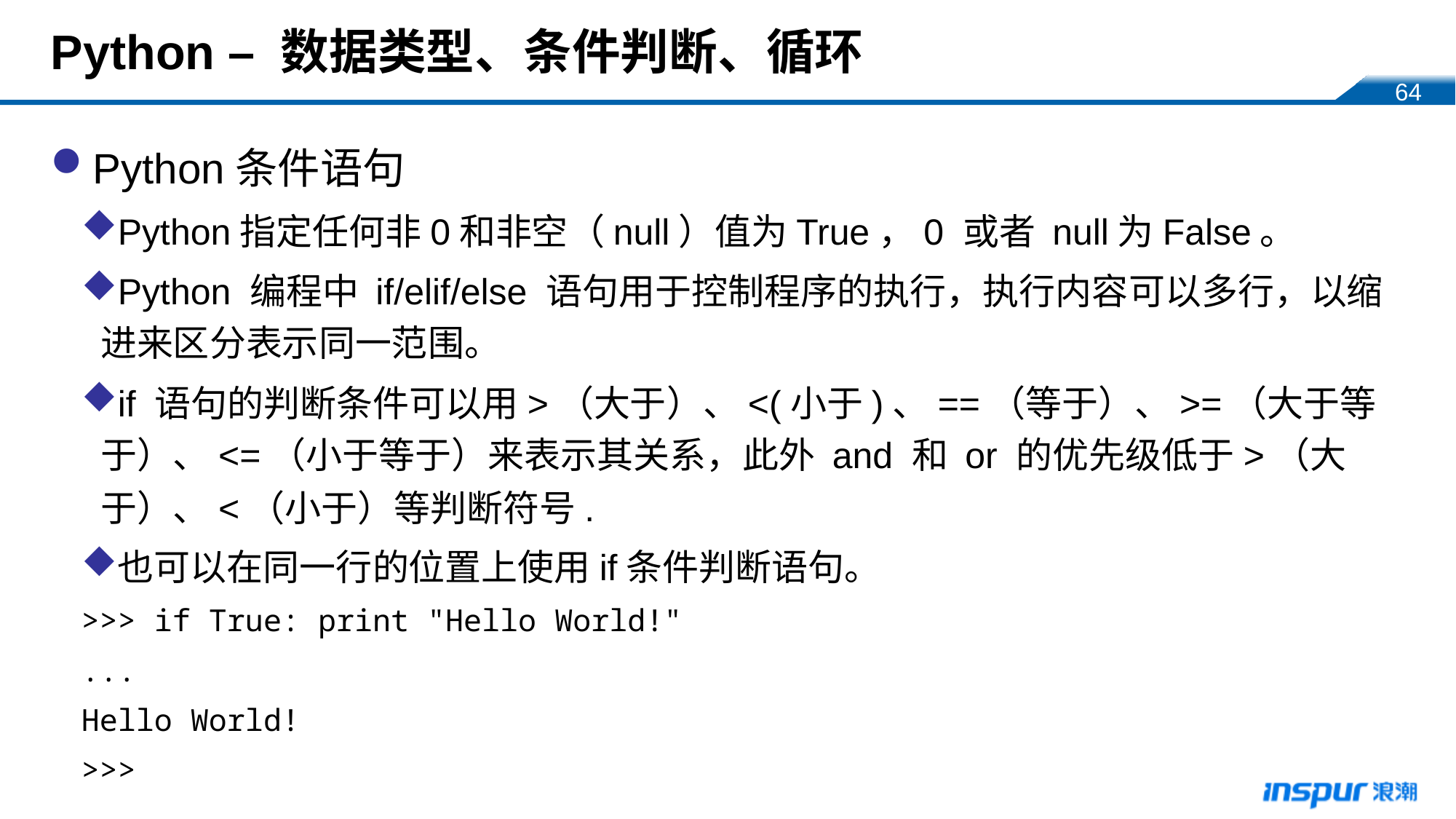

# Python – 数据类型、条件判断、循环
Python条件语句
Python指定任何非0和非空（null）值为True，0 或者 null为False。
Python 编程中 if/elif/else 语句用于控制程序的执行，执行内容可以多行，以缩进来区分表示同一范围。
if 语句的判断条件可以用>（大于）、<(小于)、==（等于）、>=（大于等于）、<=（小于等于）来表示其关系，此外 and 和 or 的优先级低于>（大于）、<（小于）等判断符号.
也可以在同一行的位置上使用if条件判断语句。
>>> if True: print "Hello World!"
...
Hello World!
>>>